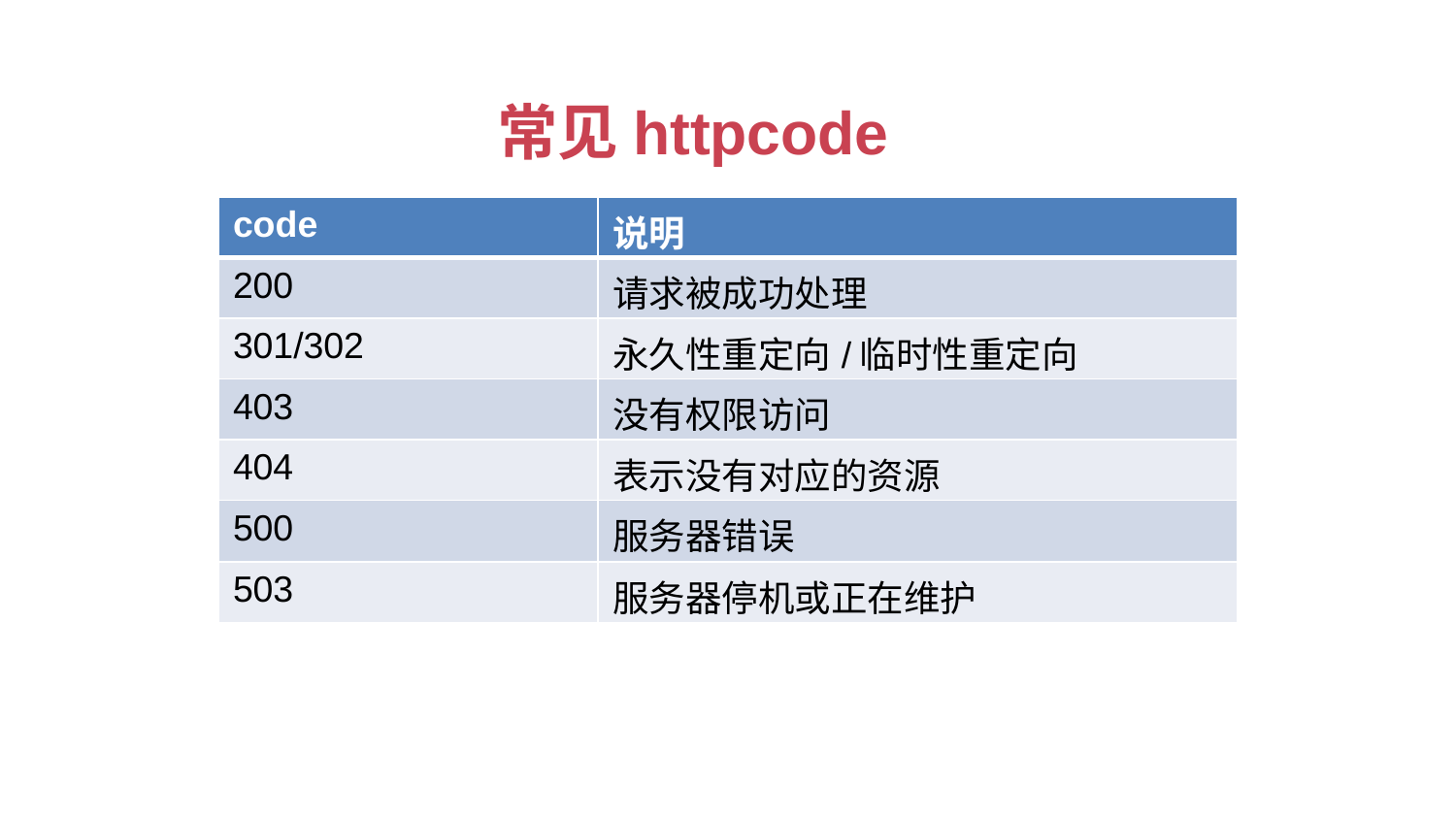

常见httpcode
| code | 说明 |
| --- | --- |
| 200 | 请求被成功处理 |
| 301/302 | 永久性重定向/临时性重定向 |
| 403 | 没有权限访问 |
| 404 | 表示没有对应的资源 |
| 500 | 服务器错误 |
| 503 | 服务器停机或正在维护 |